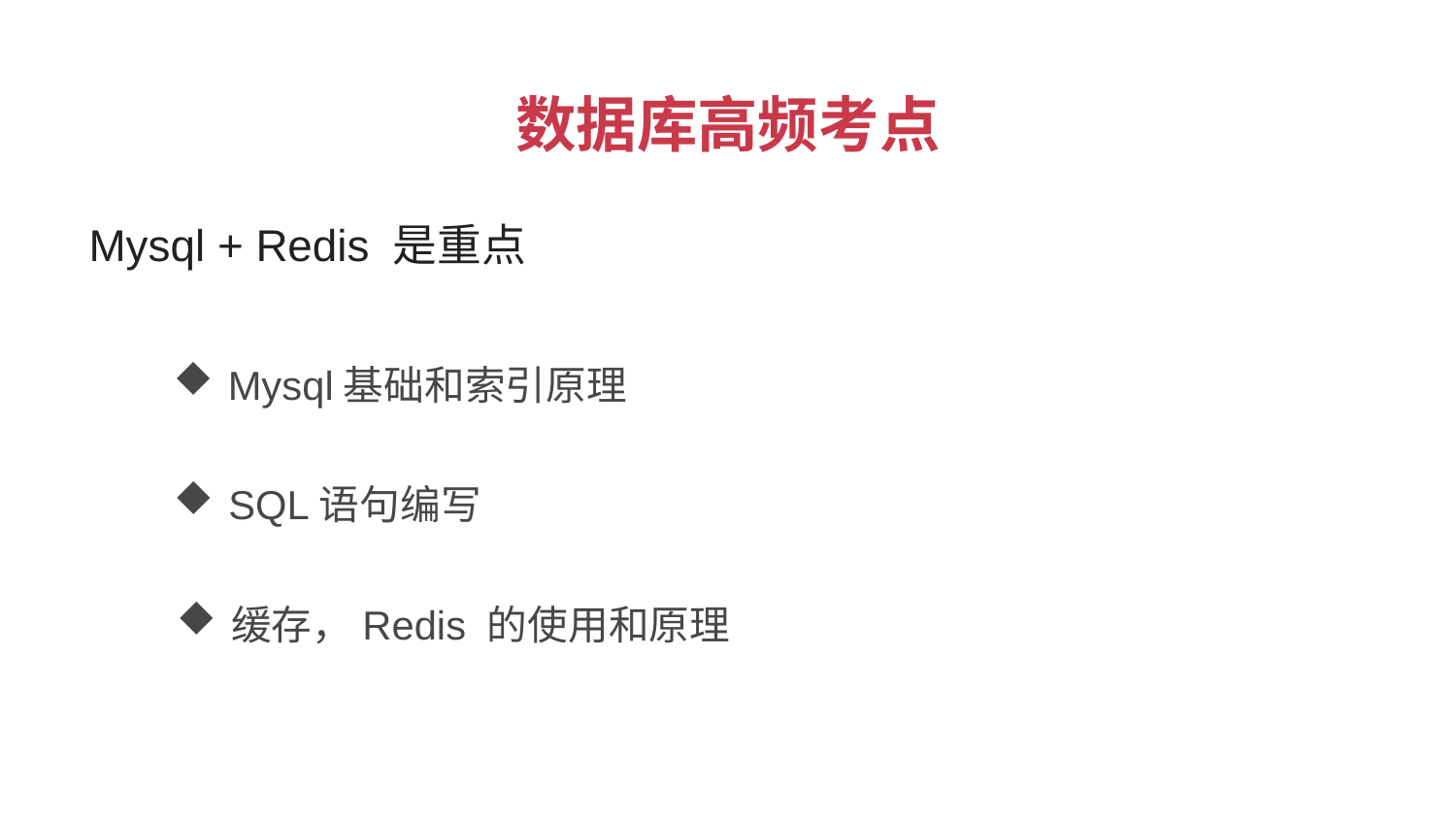

数据库高频考点
Mysql + Redis 是重点
Mysql基础和索引原理
SQL语句编写
缓存，Redis 的使用和原理